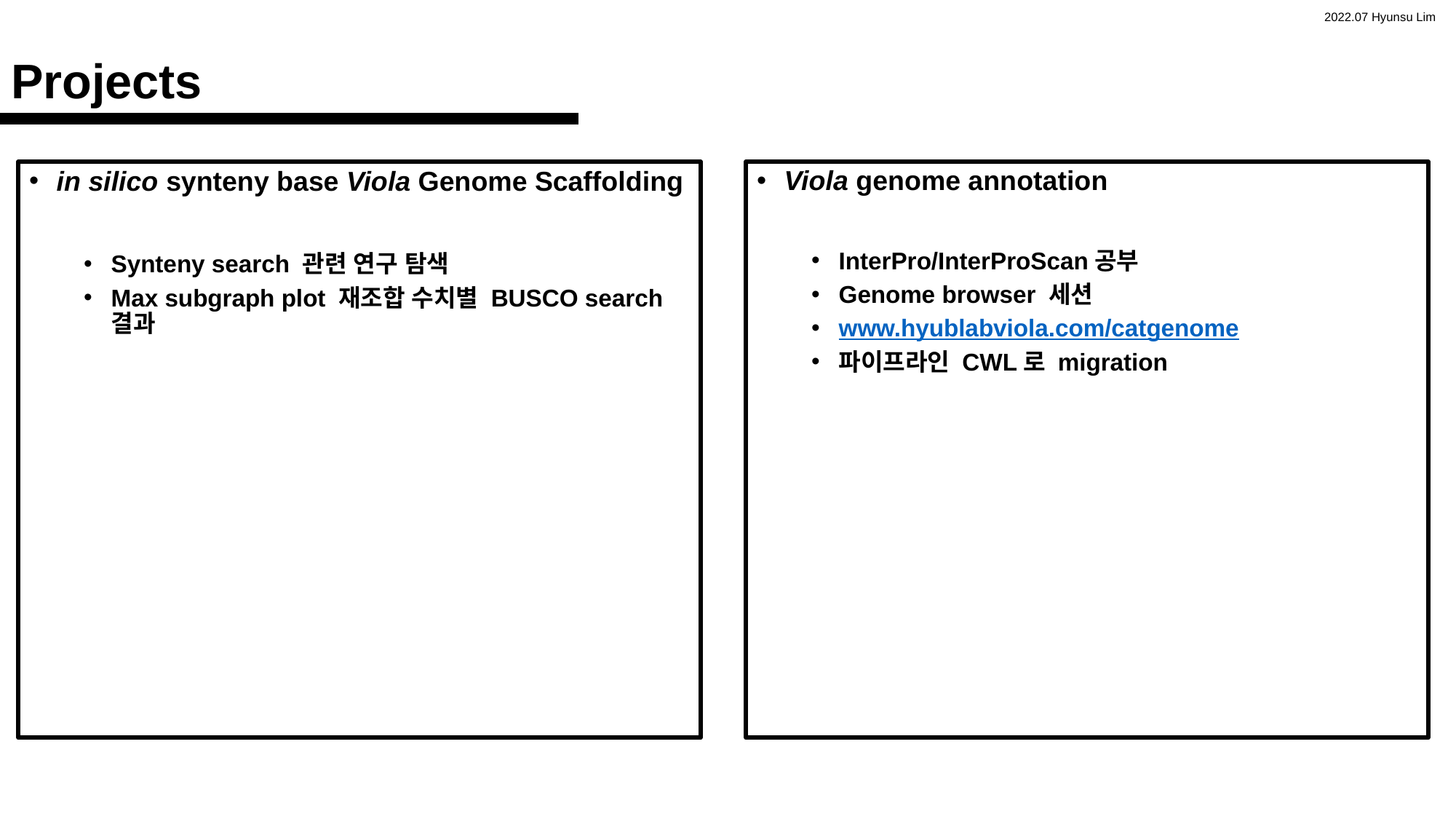

# Projects
in silico synteny base Viola Genome Scaffolding

Synteny search 관련 연구 탐색
Max subgraph plot 재조합 수치별 BUSCO search 결과

Viola genome annotation

InterPro/InterProScan공부
Genome browser 세션
www.hyublabviola.com/catgenome
파이프라인 CWL로 migration